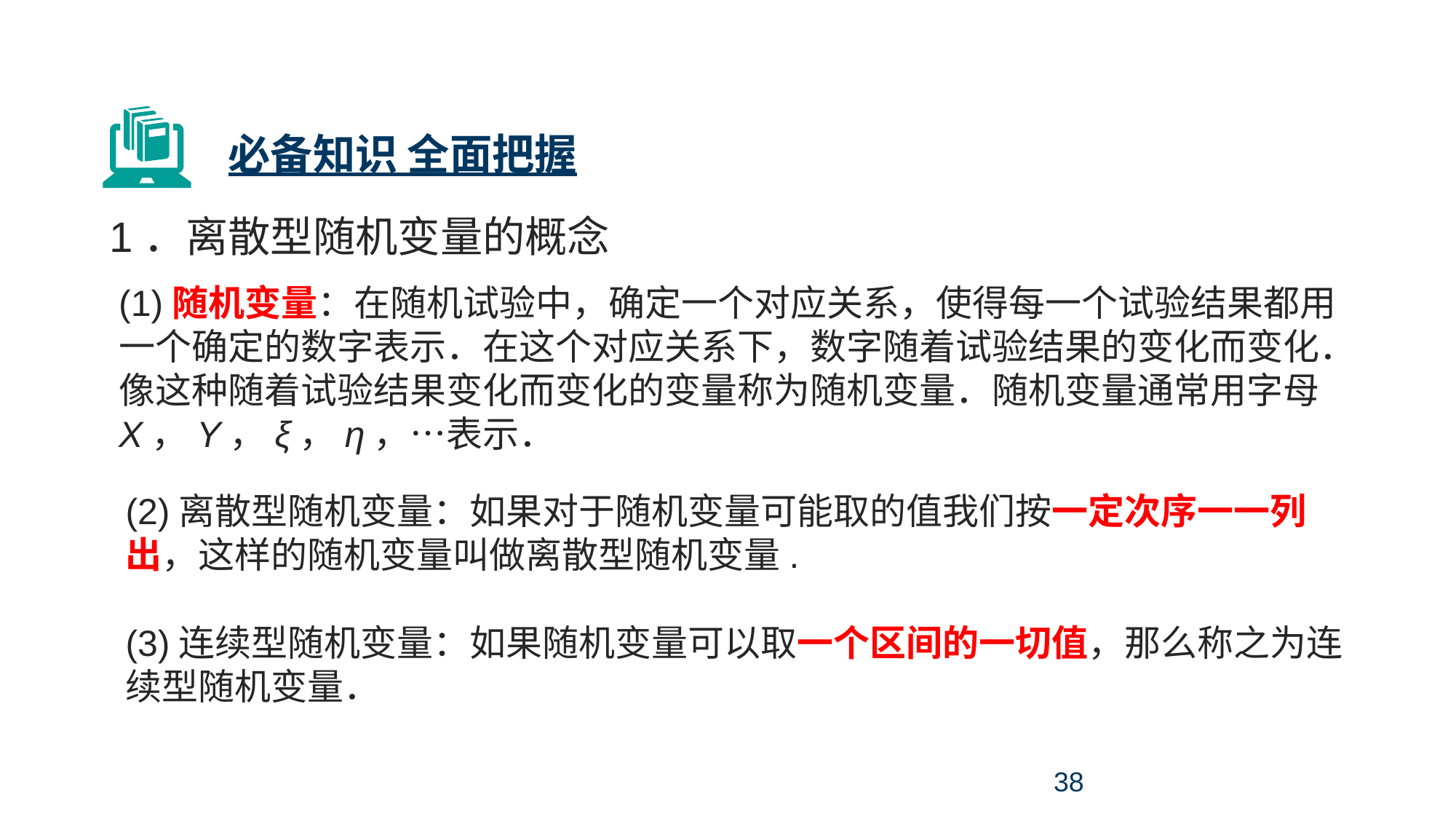

考点二  离散型随机变量及其分布列、数学期望与方差

必备知识 全面把握
1．离散型随机变量的概念
(1)随机变量：在随机试验中，确定一个对应关系，使得每一个试验结果都用一个确定的数字表示．在这个对应关系下，数字随着试验结果的变化而变化．像这种随着试验结果变化而变化的变量称为随机变量．随机变量通常用字母X，Y，ξ，η，…表示．
(2)离散型随机变量：如果对于随机变量可能取的值我们按一定次序一一列出，这样的随机变量叫做离散型随机变量.
(3)连续型随机变量：如果随机变量可以取一个区间的一切值，那么称之为连续型随机变量．
38